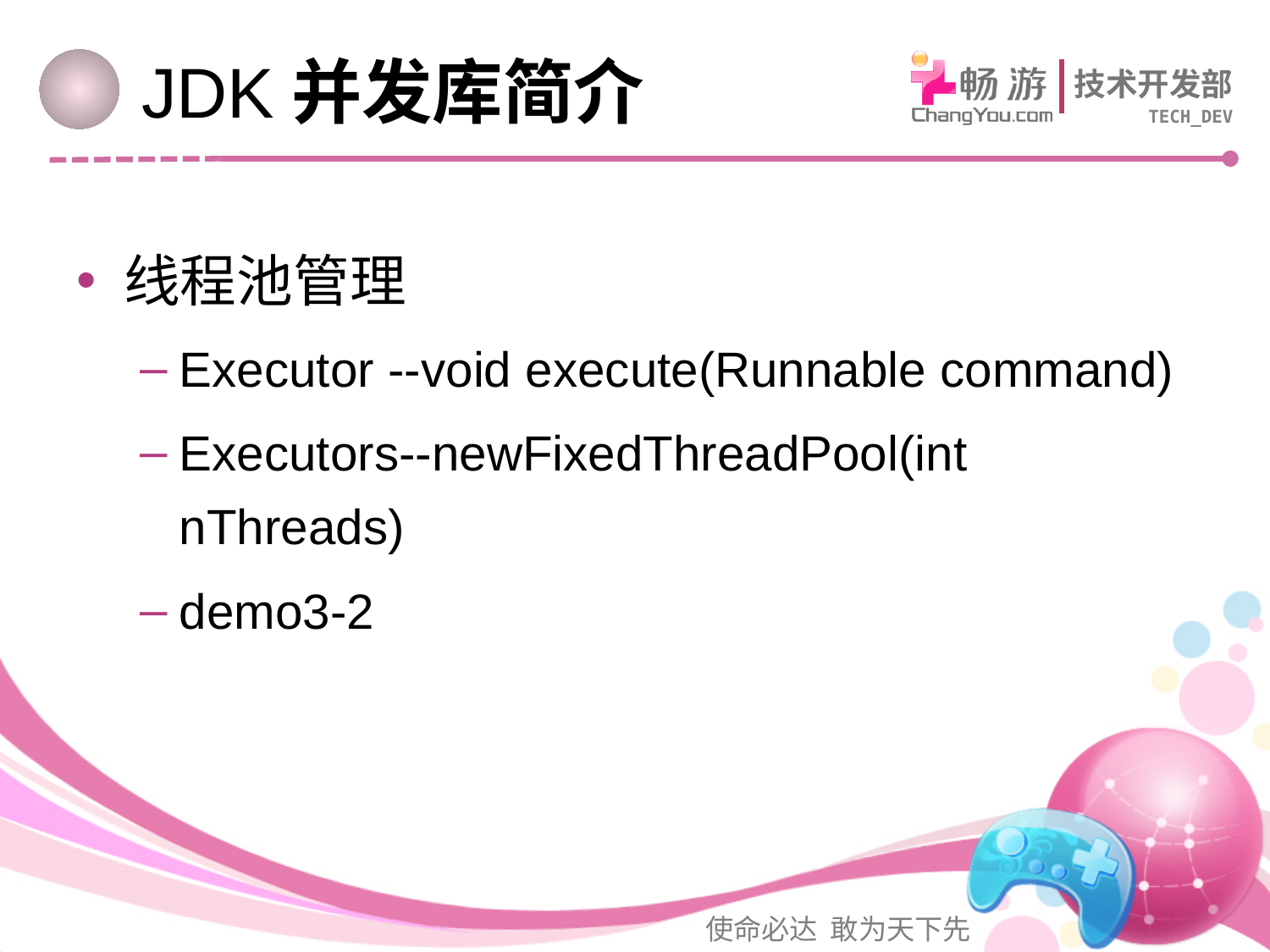

# JDK并发库简介
线程池管理
Executor --void execute(Runnable command)
Executors--newFixedThreadPool(int nThreads)
demo3-2